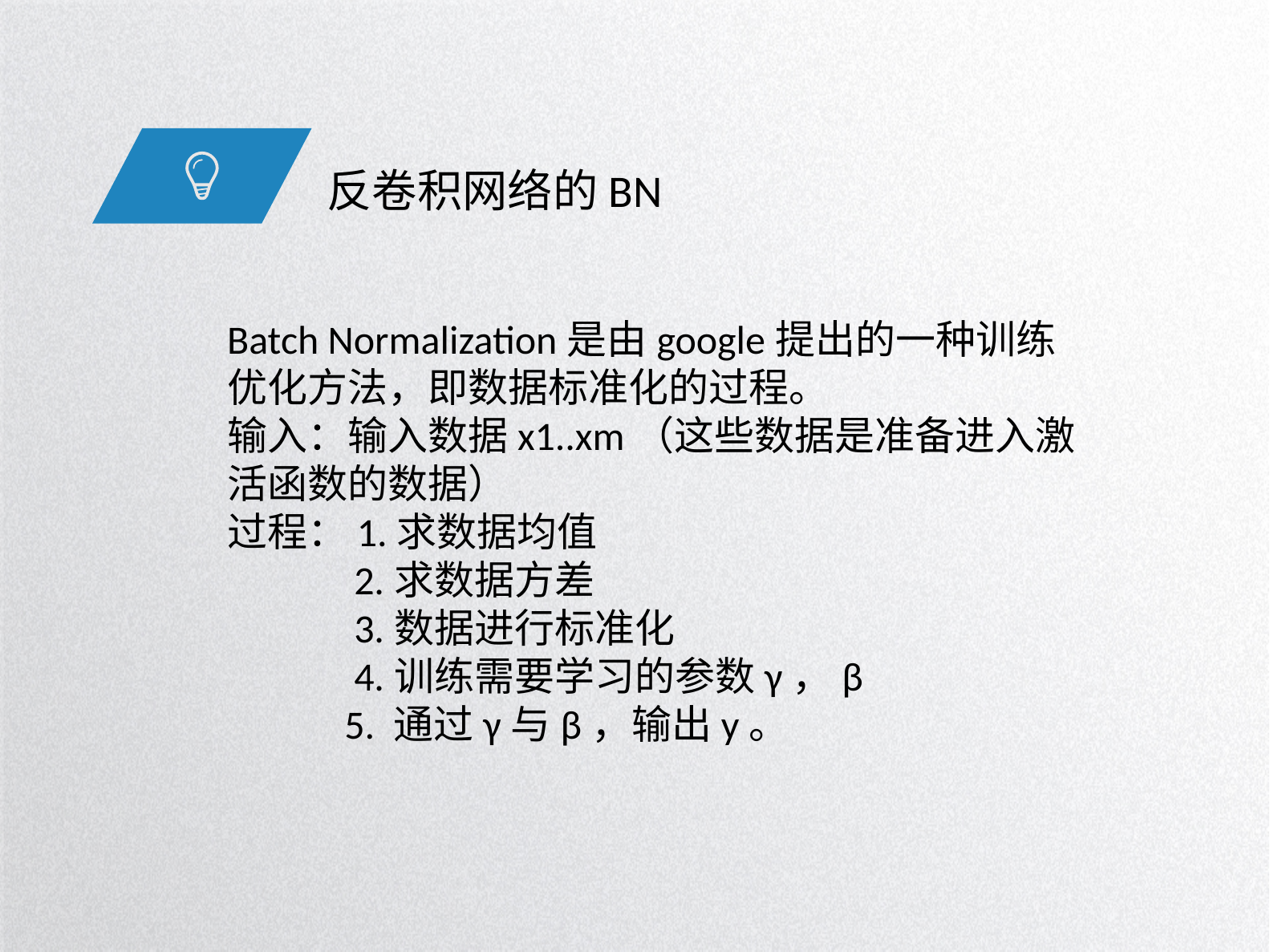

反卷积网络的BN
Batch Normalization是由google提出的一种训练优化方法，即数据标准化的过程。
输入：输入数据x1..xm（这些数据是准备进入激活函数的数据）
过程：1.求数据均值
             2.求数据方差
             3.数据进行标准化
             4.训练需要学习的参数γ，β
             5. 通过γ与β，输出y。
#